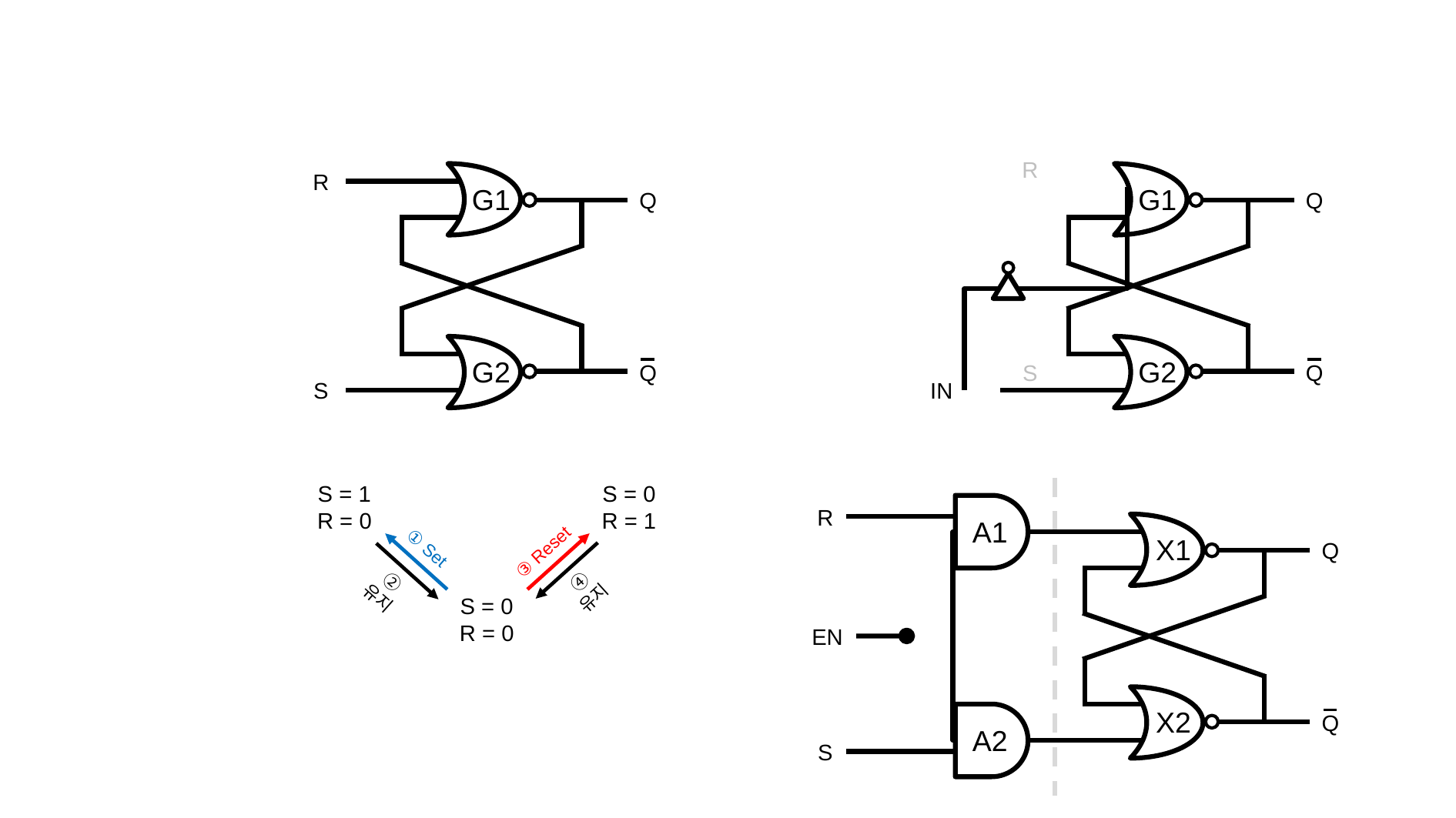

R
R

G1
G1
Q
Q

G2
G2
Q
Q
S

S
IN
S = 1
R = 0
S = 0
R = 1

R
A1

X1
Q
① Set
③ Reset

④ 유지
② 유지
S = 0
R = 0
EN

X2
Q

A2
S